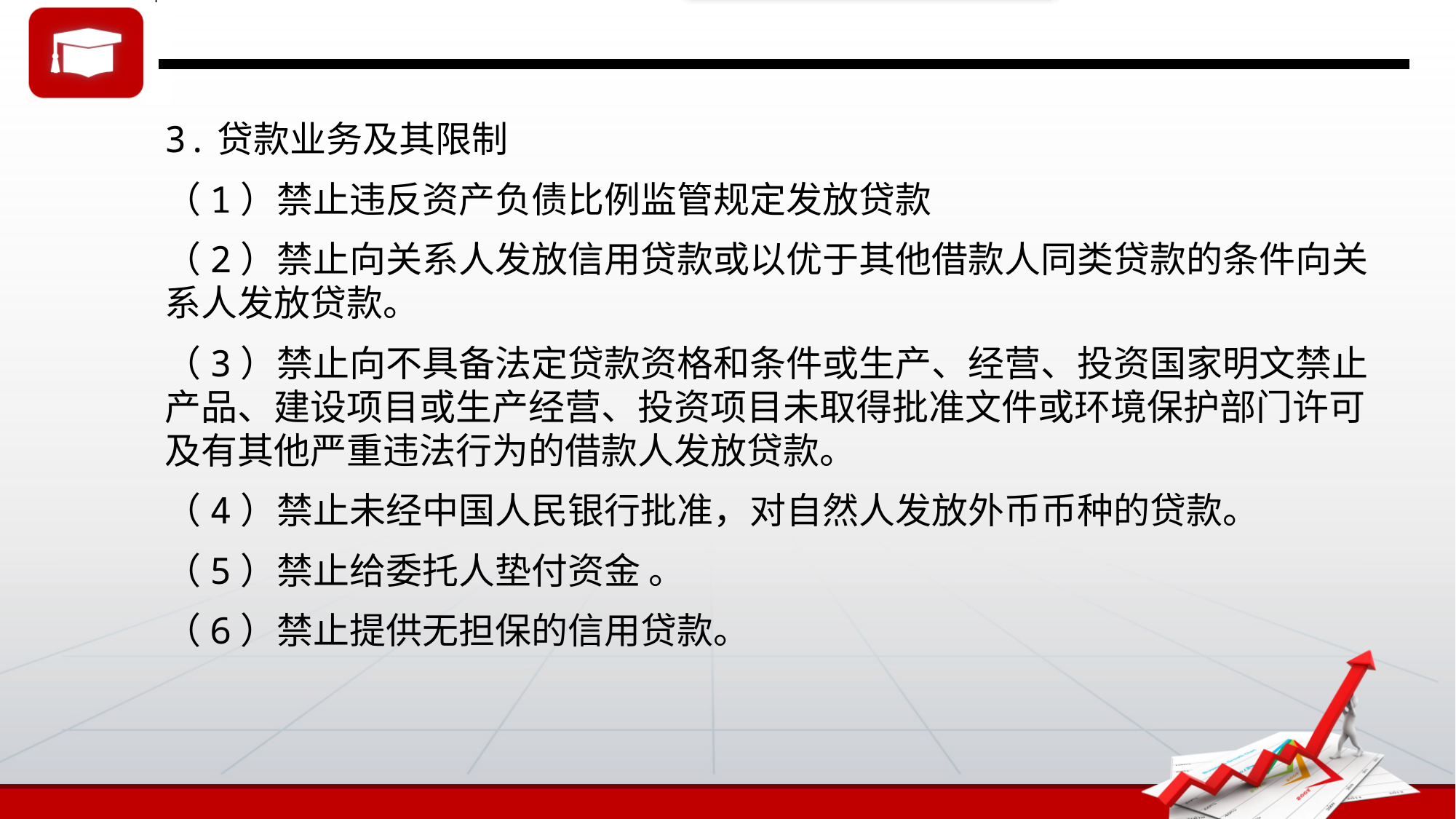

3.贷款业务及其限制
（1）禁止违反资产负债比例监管规定发放贷款
（2）禁止向关系人发放信用贷款或以优于其他借款人同类贷款的条件向关系人发放贷款。
（3）禁止向不具备法定贷款资格和条件或生产、经营、投资国家明文禁止产品、建设项目或生产经营、投资项目未取得批准文件或环境保护部门许可及有其他严重违法行为的借款人发放贷款。
（4）禁止未经中国人民银行批准，对自然人发放外币币种的贷款。
（5）禁止给委托人垫付资金 。
（6）禁止提供无担保的信用贷款。